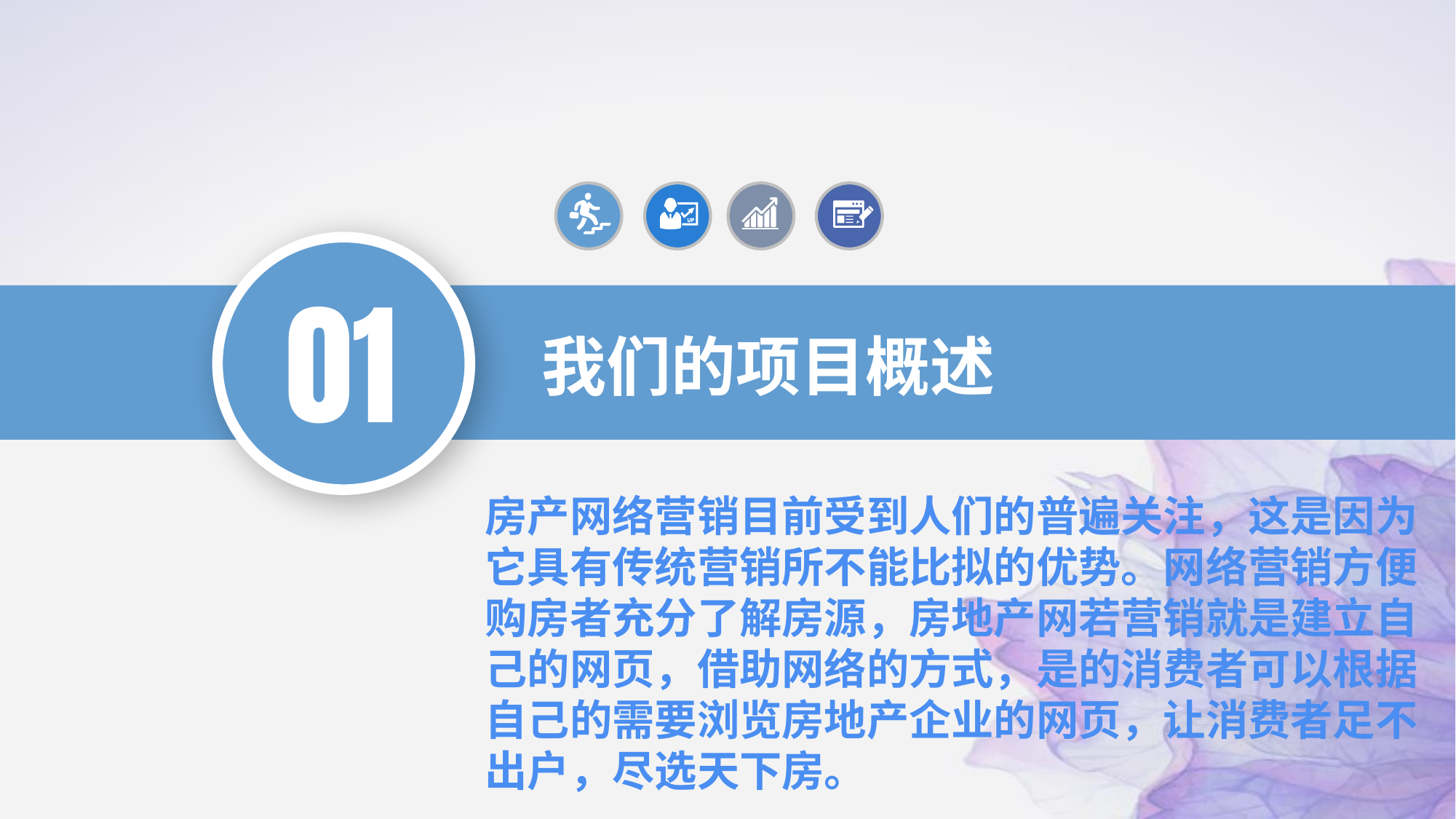

01

我们的项目概述
房产网络营销目前受到人们的普遍关注，这是因为它具有传统营销所不能比拟的优势。网络营销方便购房者充分了解房源，房地产网若营销就是建立自己的网页，借助网络的方式，是的消费者可以根据自己的需要浏览房地产企业的网页，让消费者足不出户，尽选天下房。